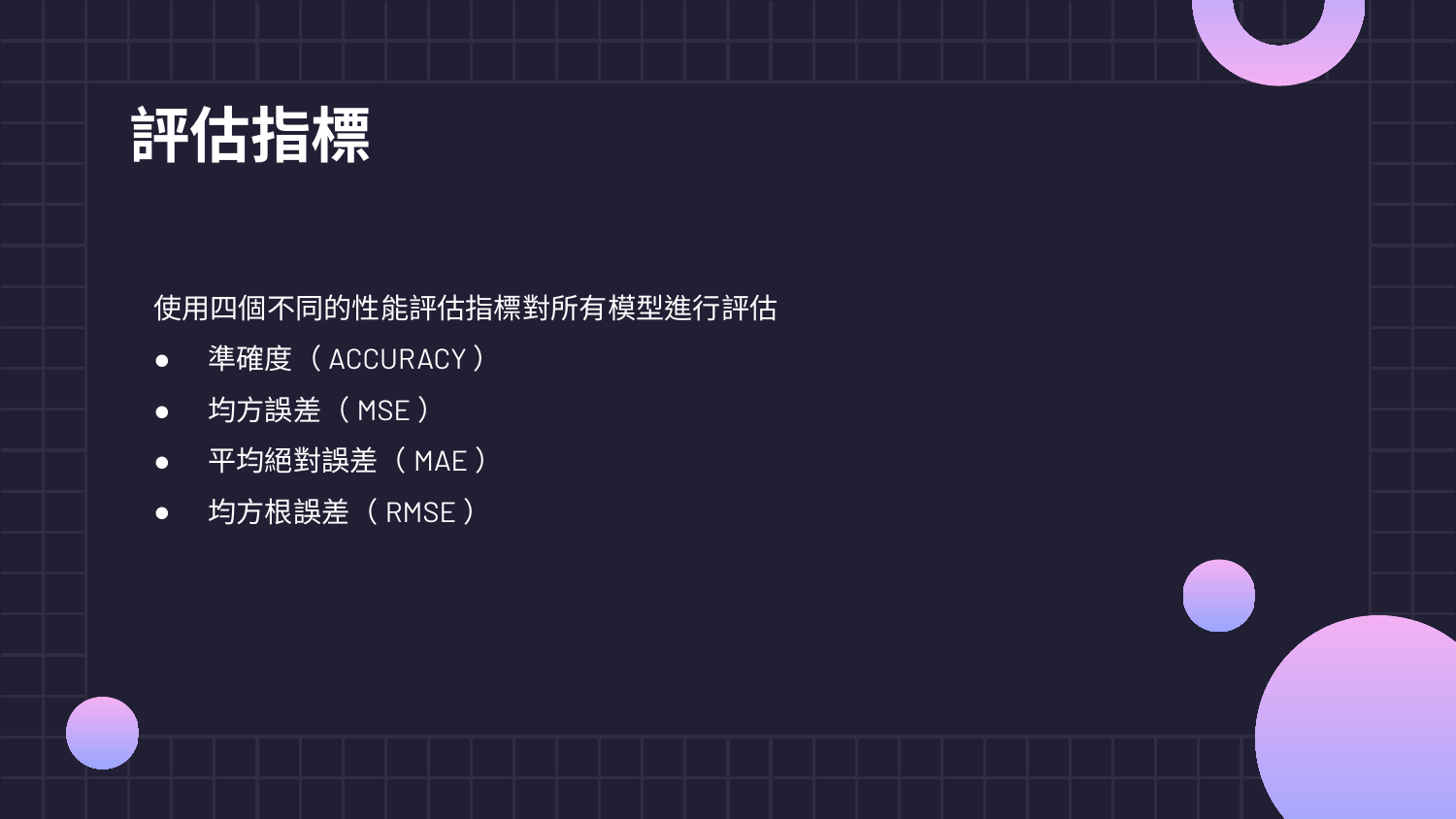

# 評估指標
使用四個不同的性能評估指標對所有模型進行評估
準確度（ACCURACY）
均方誤差（MSE）
平均絕對誤差（MAE）
均方根誤差（RMSE）